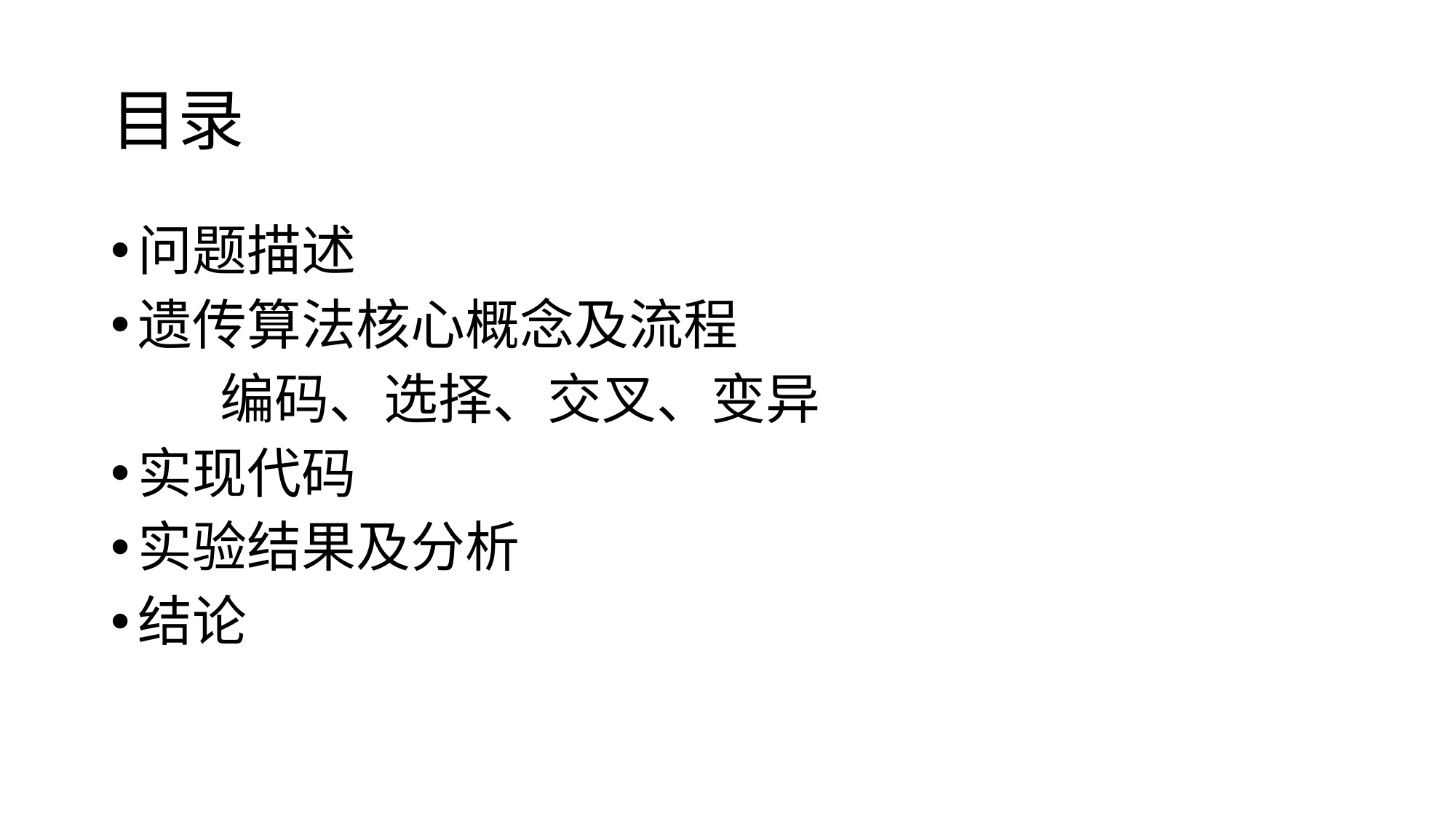

# 目录
问题描述
遗传算法核心概念及流程
	编码、选择、交叉、变异
实现代码
实验结果及分析
结论